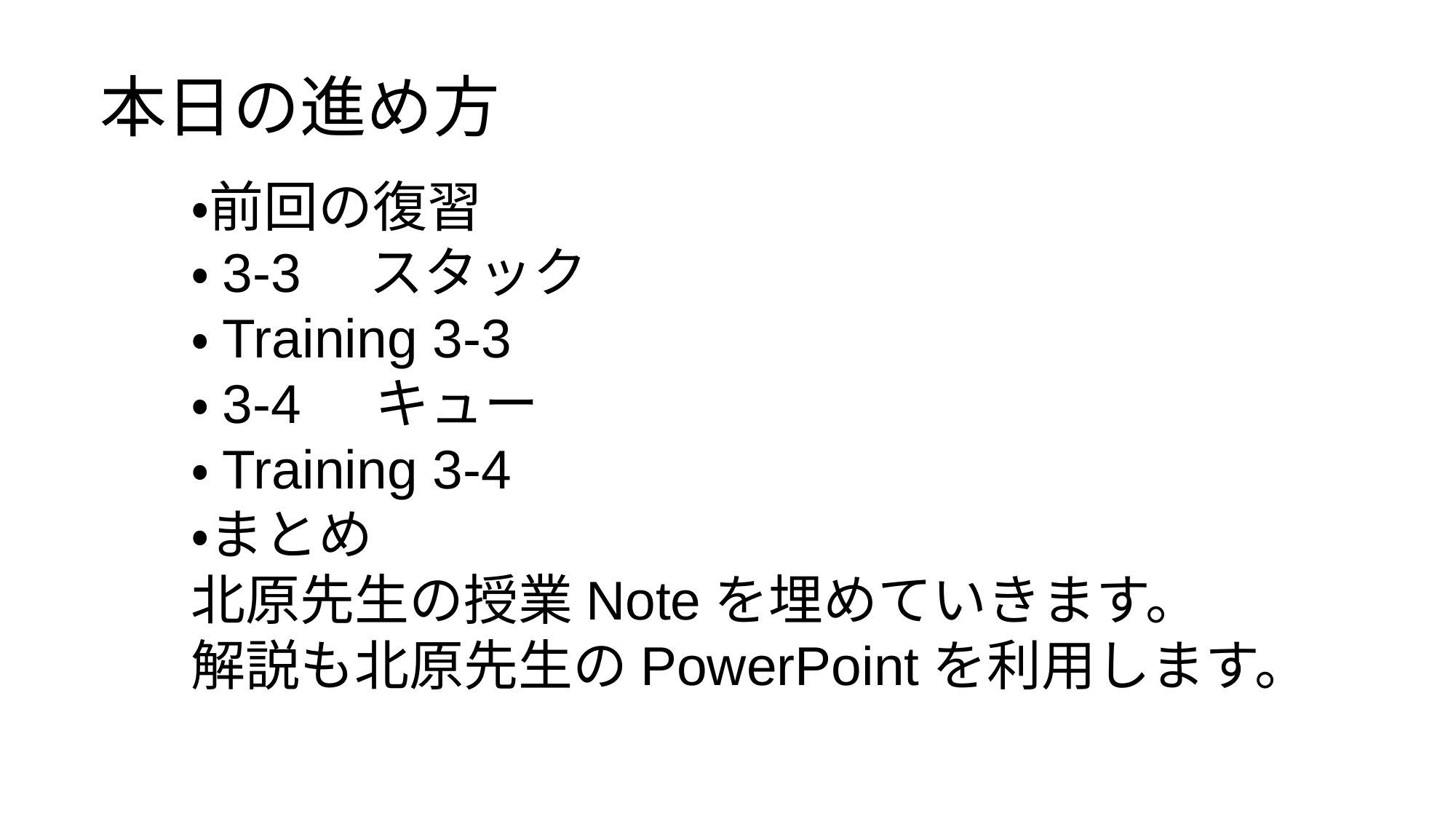

# 本日の進め方
・前回の復習
・3-3　スタック
・Training 3-3
・3-4    キュー
・Training 3-4
・まとめ
北原先生の授業Noteを埋めていきます。
解説も北原先生のPowerPointを利用します。